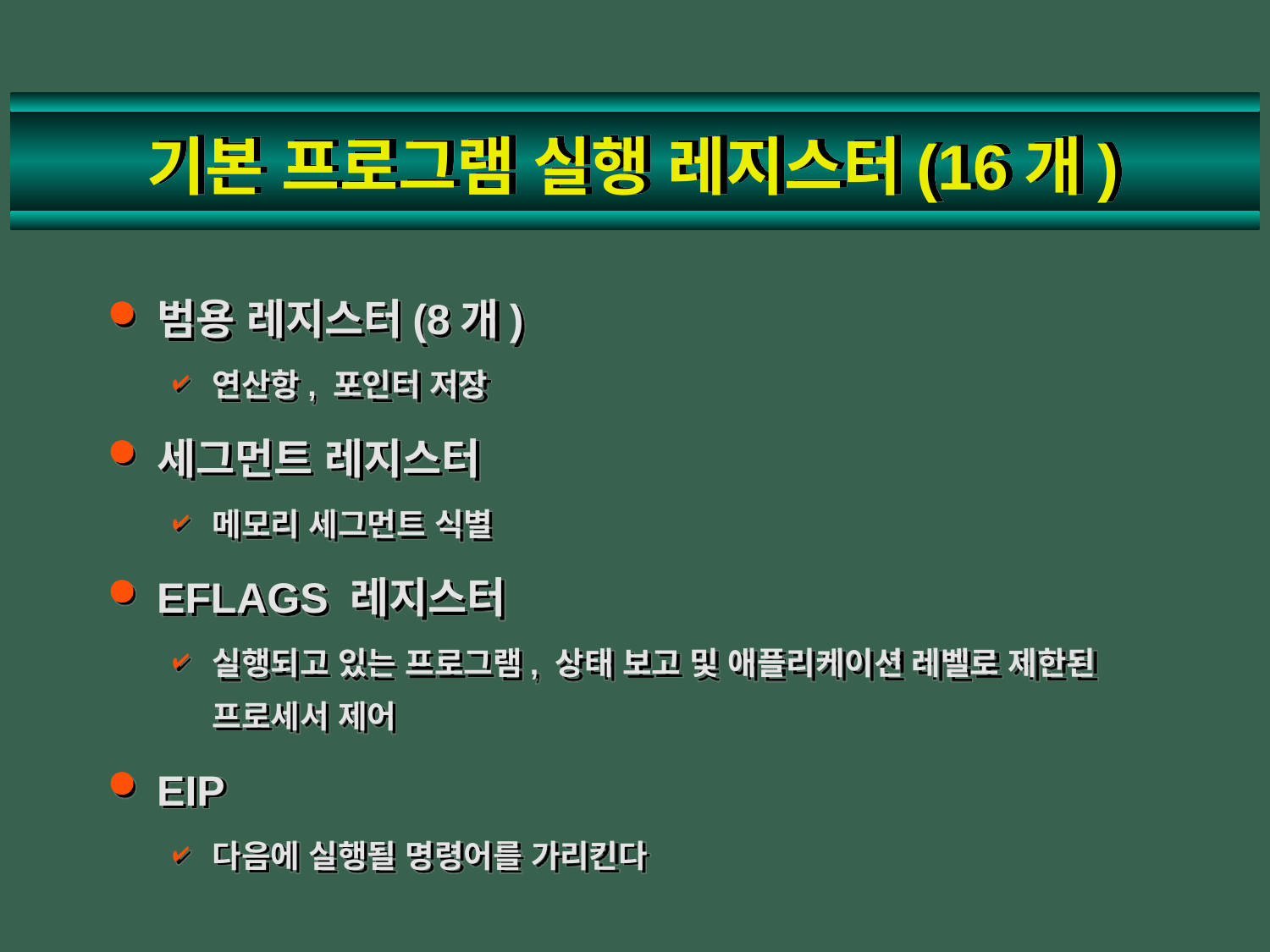

# 기본 프로그램 실행 레지스터(16개)
범용 레지스터(8개)
연산항, 포인터 저장
세그먼트 레지스터
메모리 세그먼트 식별
EFLAGS 레지스터
실행되고 있는 프로그램, 상태 보고 및 애플리케이션 레벨로 제한된 프로세서 제어
EIP
다음에 실행될 명령어를 가리킨다